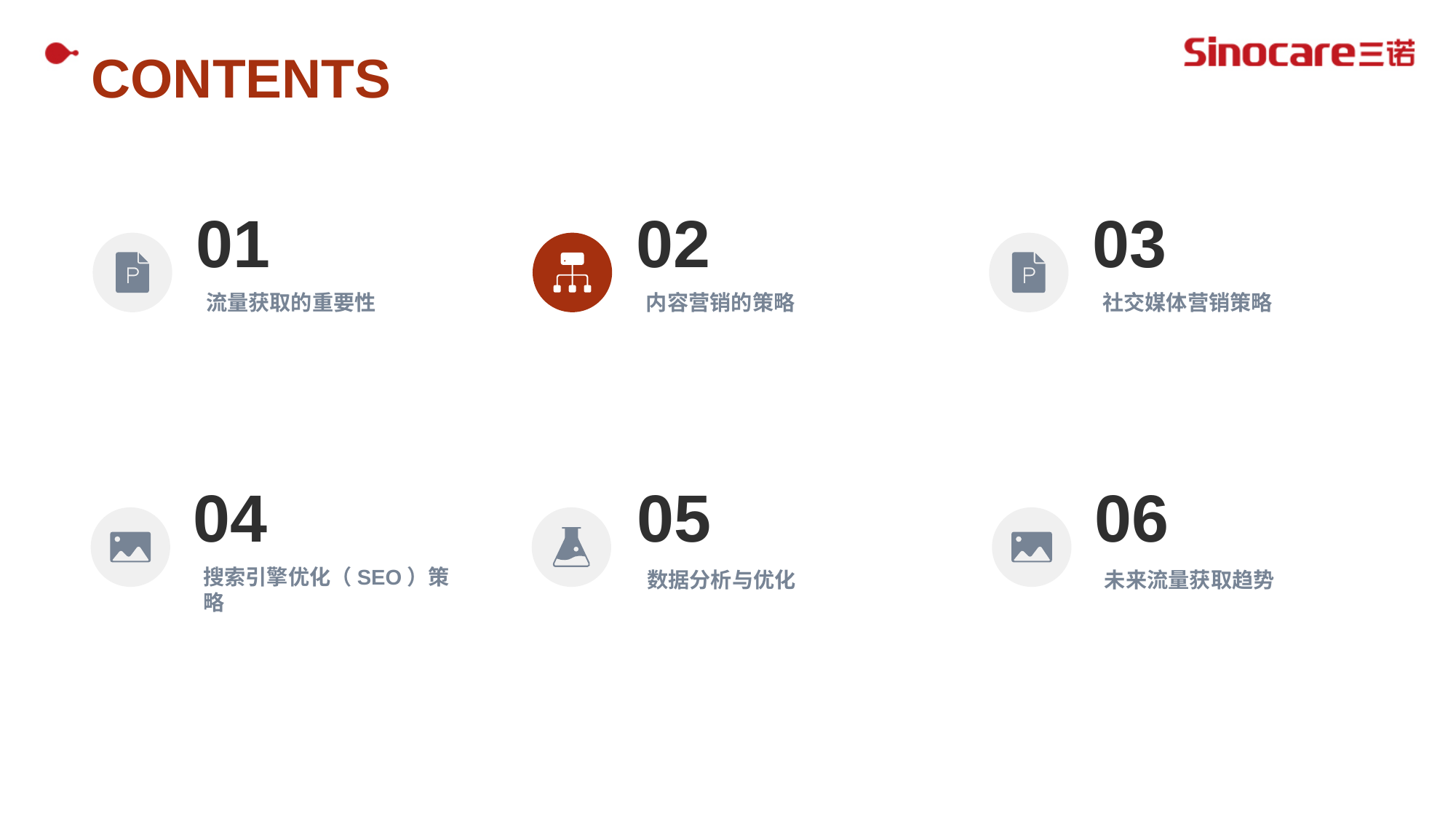

CONTENTS
01
02
03

流量获取的重要性
内容营销的策略
社交媒体营销策略
04
05
06

搜索引擎优化（SEO）策略
数据分析与优化
未来流量获取趋势